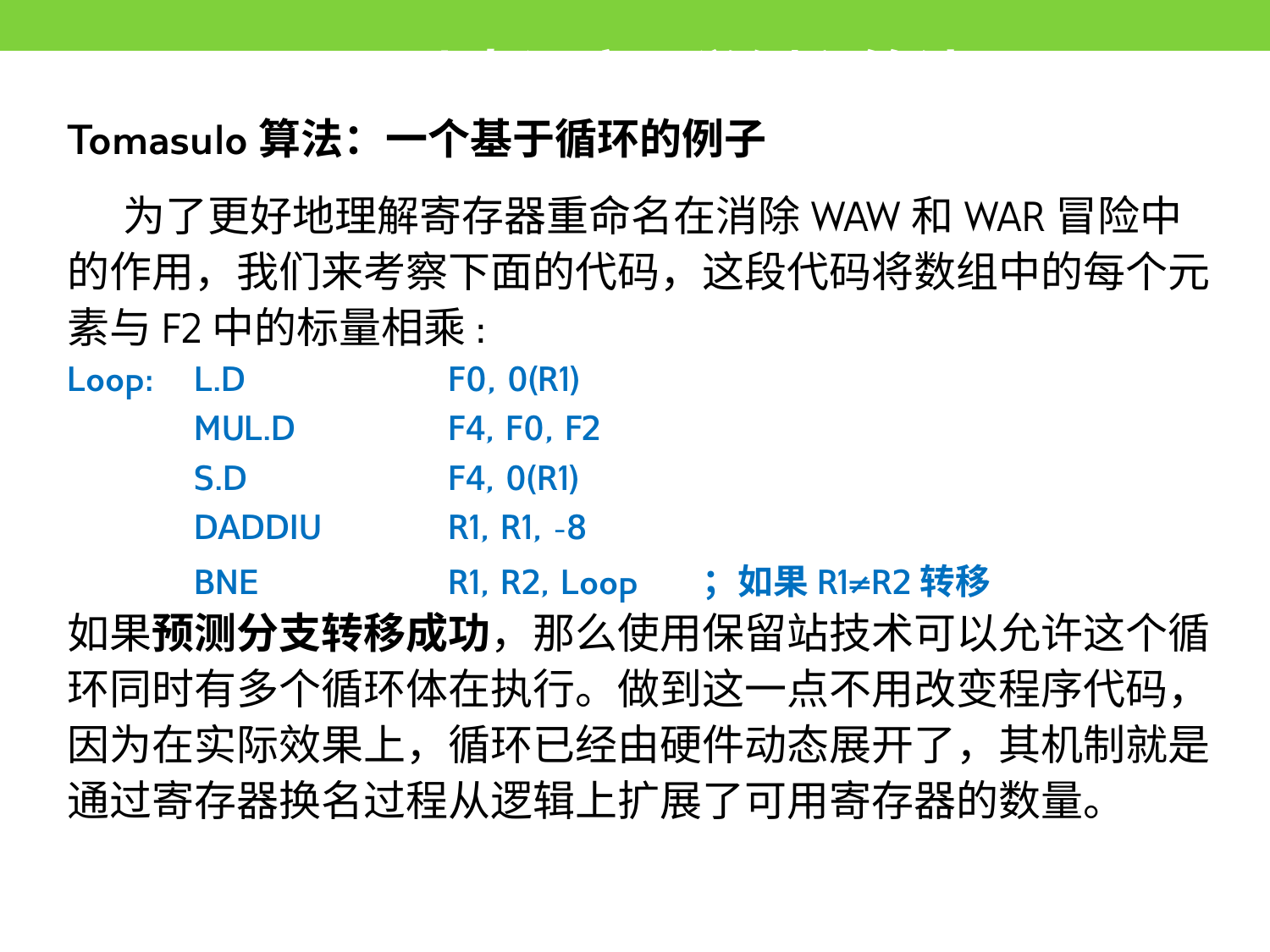

4.5 动态调度：举例和算法
#
Tomasulo算法：一个基于循环的例子
      为了更好地理解寄存器重命名在消除WAW和WAR冒险中的作用，我们来考察下面的代码，这段代码将数组中的每个元素与F2中的标量相乘:
Loop:	L.D		F0, 0(R1)
	MUL.D		F4, F0, F2
	S.D		F4, 0(R1)
	DADDIU	R1, R1, -8
	BNE		R1, R2, Loop	；如果R1≠R2转移
如果预测分支转移成功，那么使用保留站技术可以允许这个循环同时有多个循环体在执行。做到这一点不用改变程序代码，因为在实际效果上，循环已经由硬件动态展开了，其机制就是通过寄存器换名过程从逻辑上扩展了可用寄存器的数量。